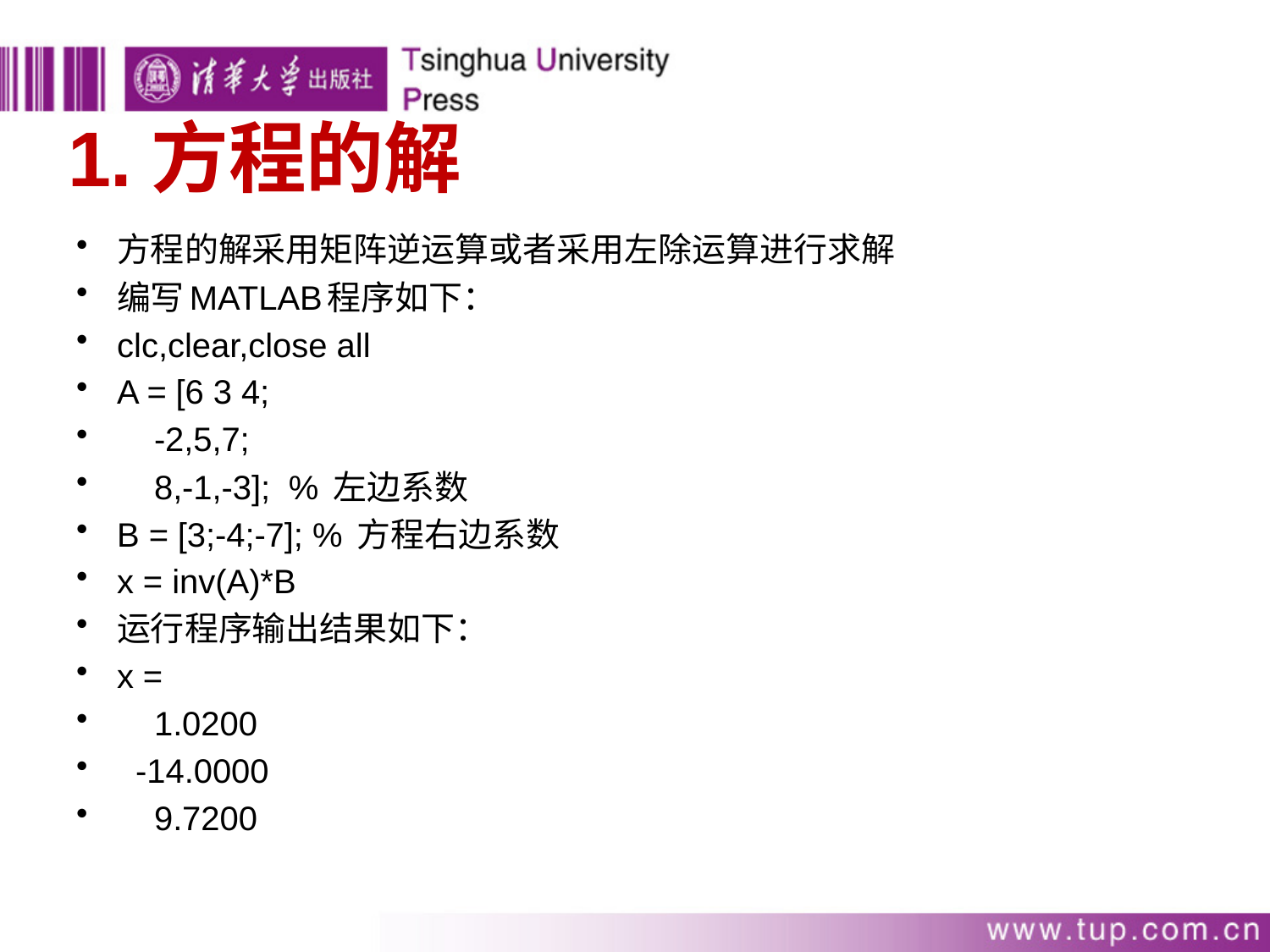

# 1.方程的解
方程的解采用矩阵逆运算或者采用左除运算进行求解
编写MATLAB程序如下：
clc,clear,close all
A = [6 3 4;
    -2,5,7;
    8,-1,-3];  % 左边系数
B = [3;-4;-7]; % 方程右边系数
x = inv(A)*B
运行程序输出结果如下：
x =
    1.0200
  -14.0000
    9.7200